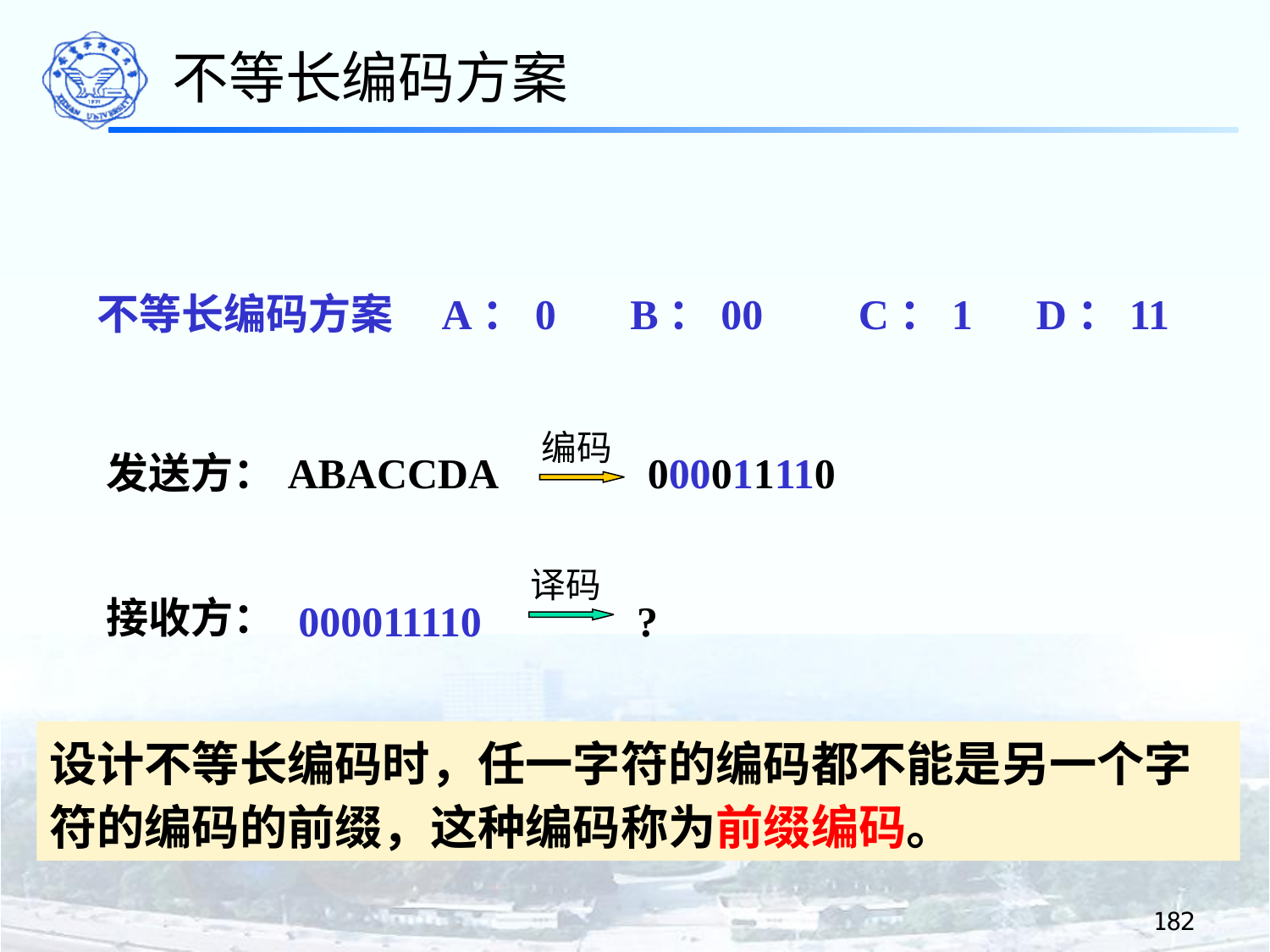

不等长编码方案
不等长编码方案    A：0       B：00         C：1      D：11
编码
 发送方：
 ABACCDA
000011110

译码
 接收方：
000011110
  ?

设计不等长编码时，任一字符的编码都不能是另一个字符的编码的前缀，这种编码称为前缀编码。
182